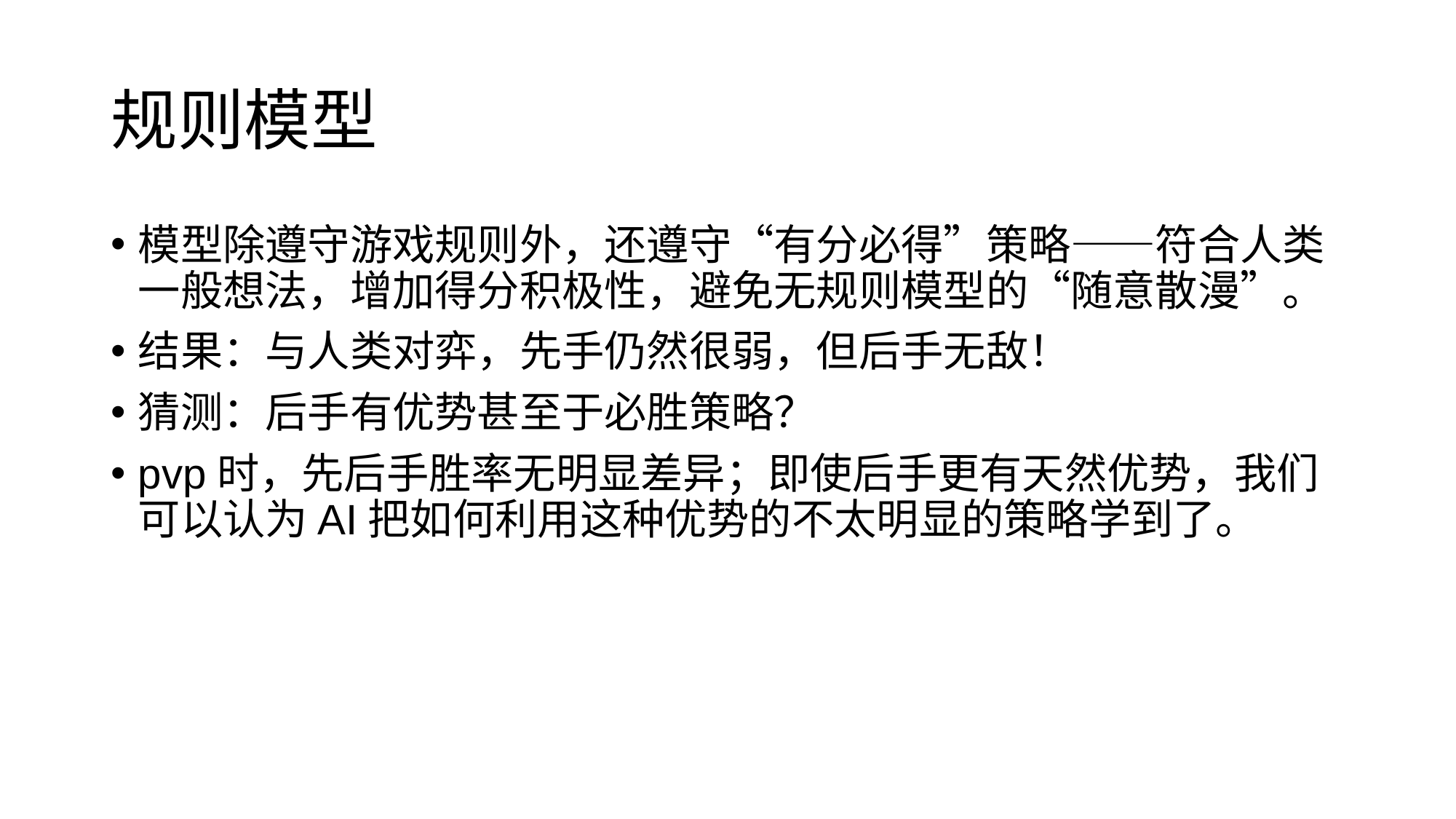

# 规则模型
模型除遵守游戏规则外，还遵守“有分必得”策略——符合人类一般想法，增加得分积极性，避免无规则模型的“随意散漫”。
结果：与人类对弈，先手仍然很弱，但后手无敌！
猜测：后手有优势甚至于必胜策略？
pvp时，先后手胜率无明显差异；即使后手更有天然优势，我们可以认为AI把如何利用这种优势的不太明显的策略学到了。